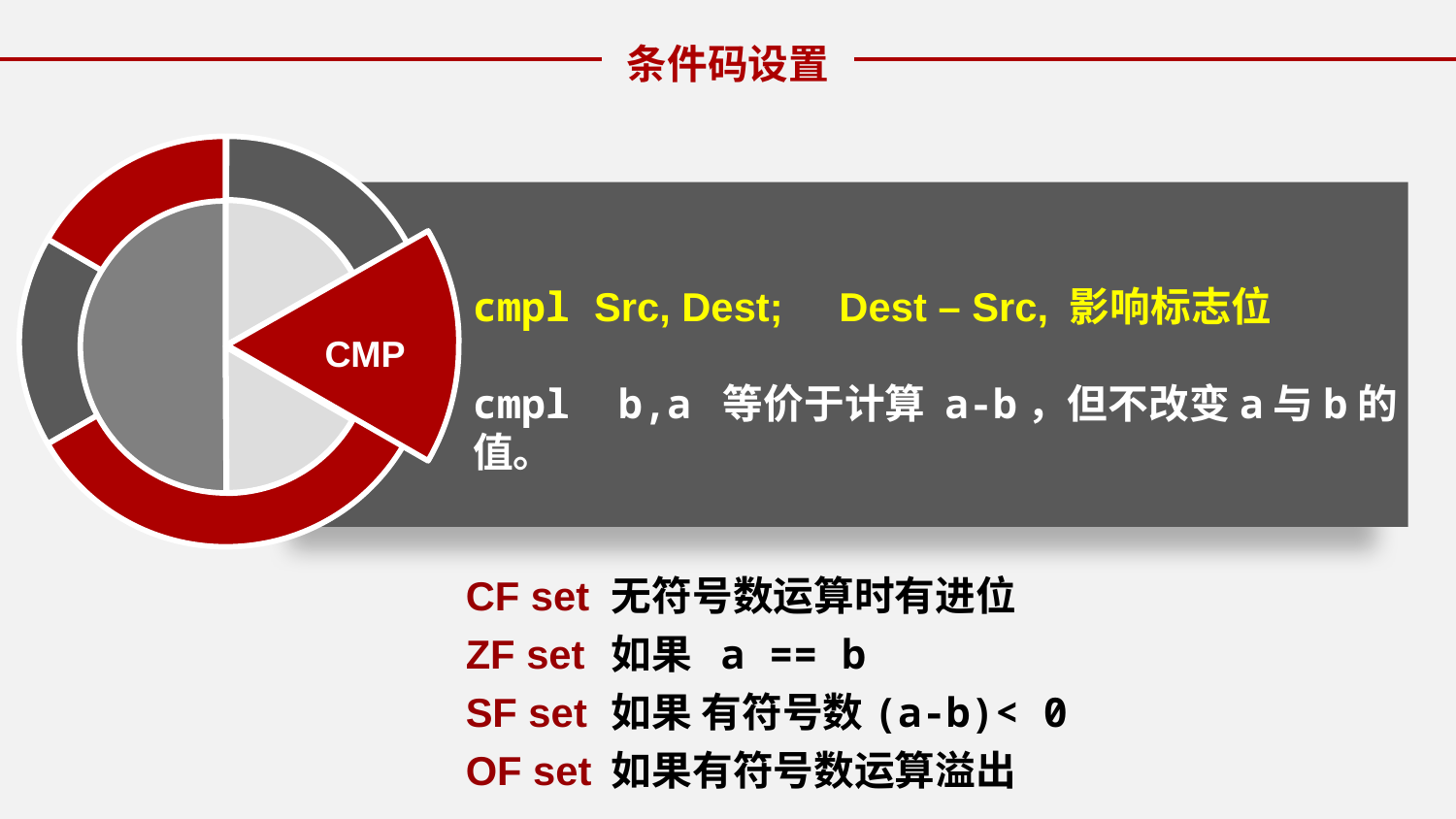

条件码设置

cmpl Src, Dest;     Dest – Src, 影响标志位

cmpl  b,a  等价于计算 a-b，但不改变a与b的值。
CMP

CF set	无符号数运算时有进位
ZF set 	如果  a == b
SF set  	如果 有符号数(a-b)< 0
OF set 	如果有符号数运算溢出